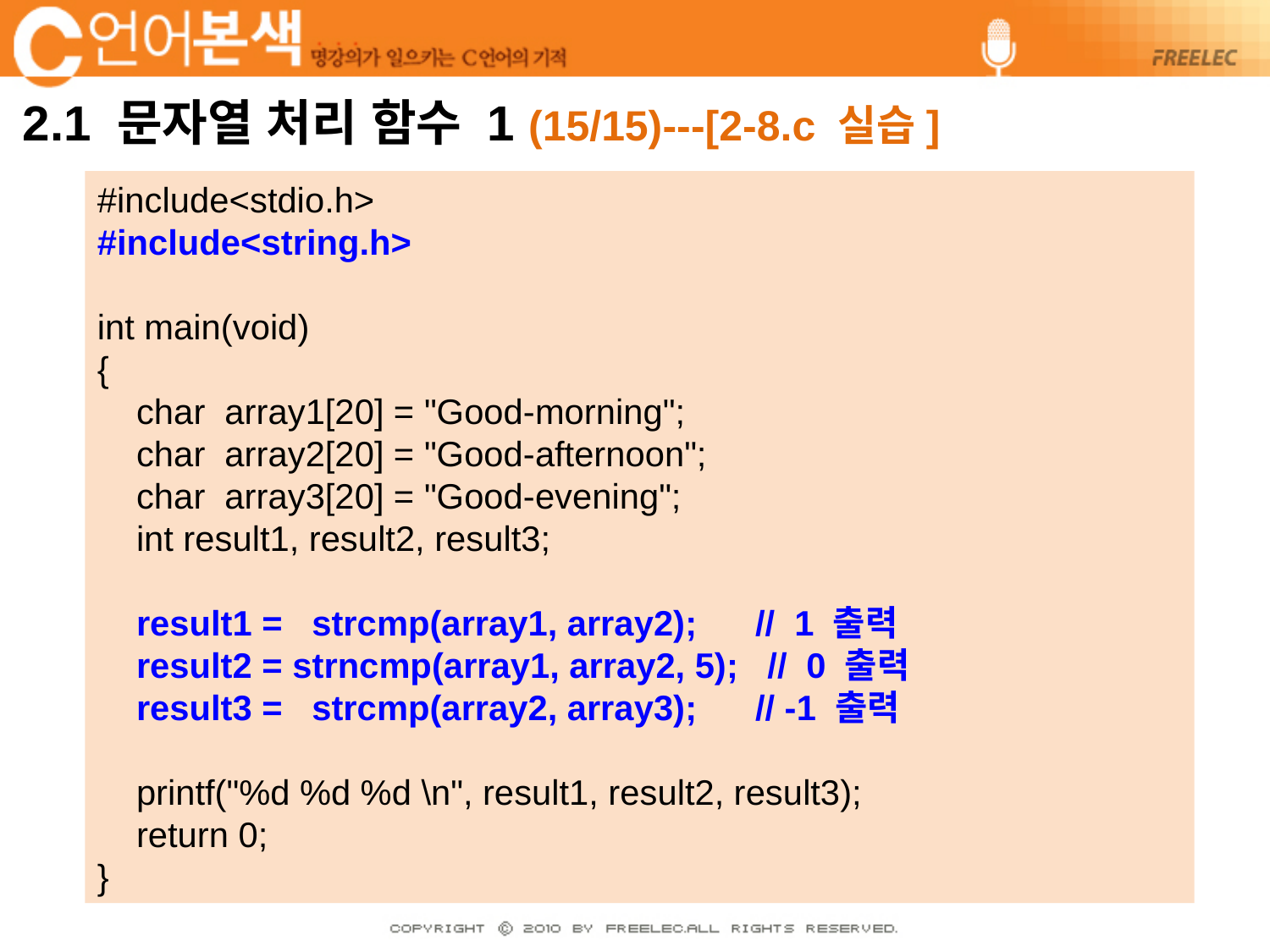

# 2.1 문자열 처리 함수 1 (15/15)---[2-8.c 실습]
#include<stdio.h>
#include<string.h>

int main(void)
{
    char  array1[20] = "Good-morning";
    char  array2[20] = "Good-afternoon";
    char  array3[20] = "Good-evening";
    int result1, result2, result3;

    result1 =   strcmp(array1, array2);      //  1 출력
    result2 = strncmp(array1, array2, 5);   //  0 출력
    result3 =   strcmp(array2, array3);      // -1 출력

    printf("%d %d %d \n", result1, result2, result3);
    return 0;
}